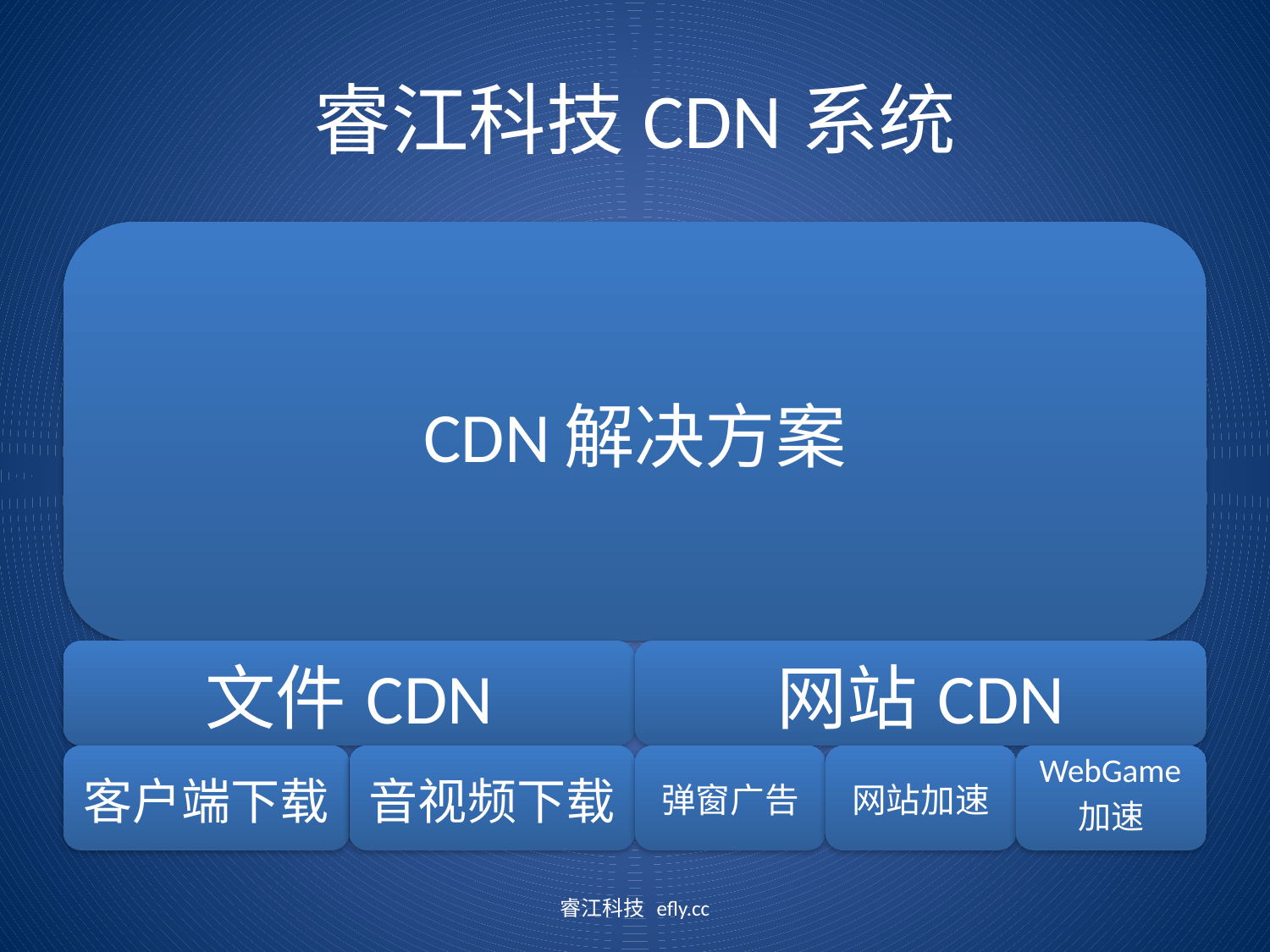

# 睿江科技CDN系统
CDN解决方案
文件CDN
网站CDN
客户端下载
音视频下载
弹窗广告
网站加速
WebGame加速
睿江科技 efly.cc